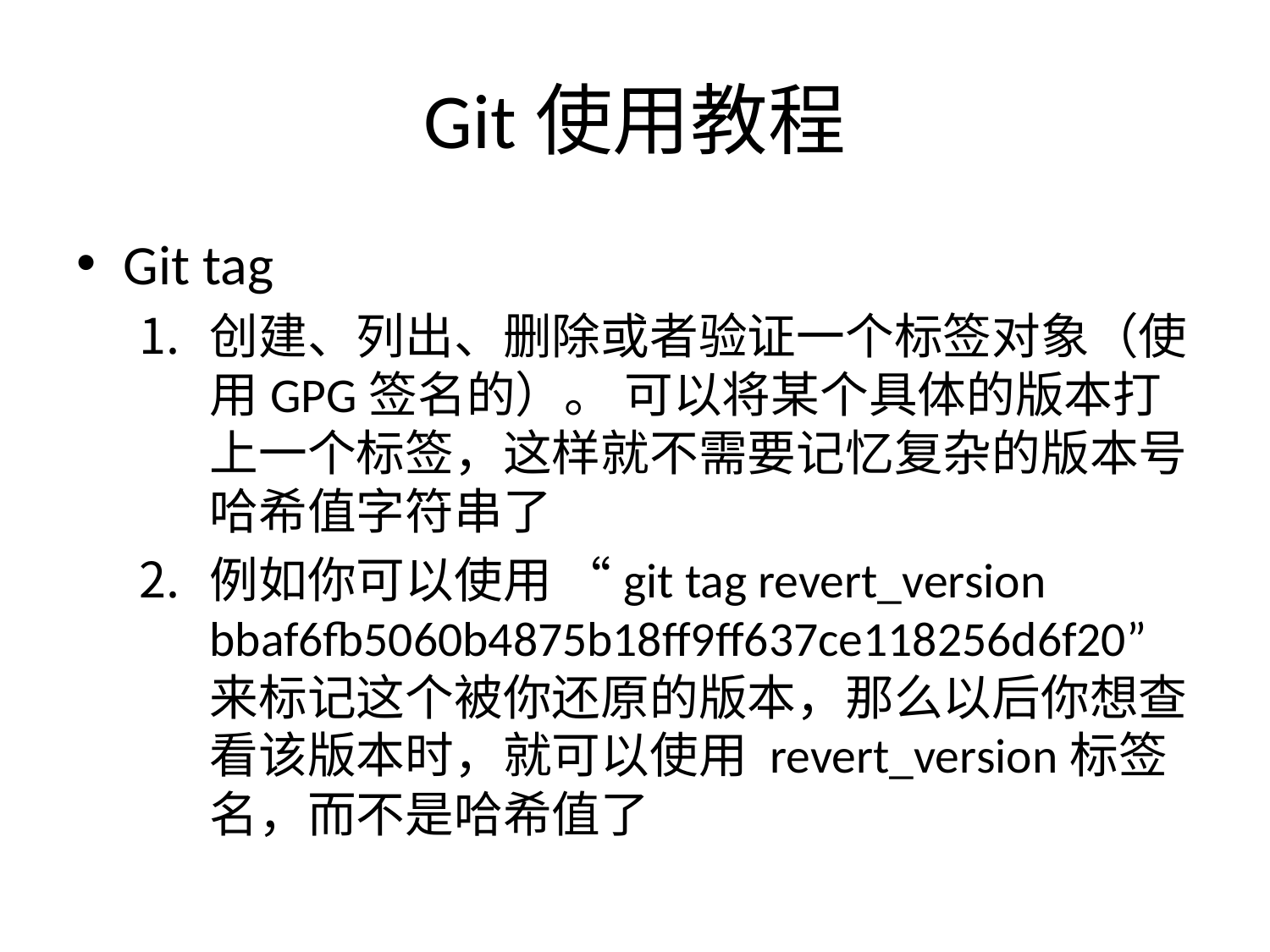

# Git使用教程
Git tag
创建、列出、删除或者验证一个标签对象（使用GPG签名的）。 可以将某个具体的版本打上一个标签，这样就不需要记忆复杂的版本号哈希值字符串了
例如你可以使用 “git tag revert_version bbaf6fb5060b4875b18ff9ff637ce118256d6f20” 来标记这个被你还原的版本，那么以后你想查看该版本时，就可以使用 revert_version标签名，而不是哈希值了